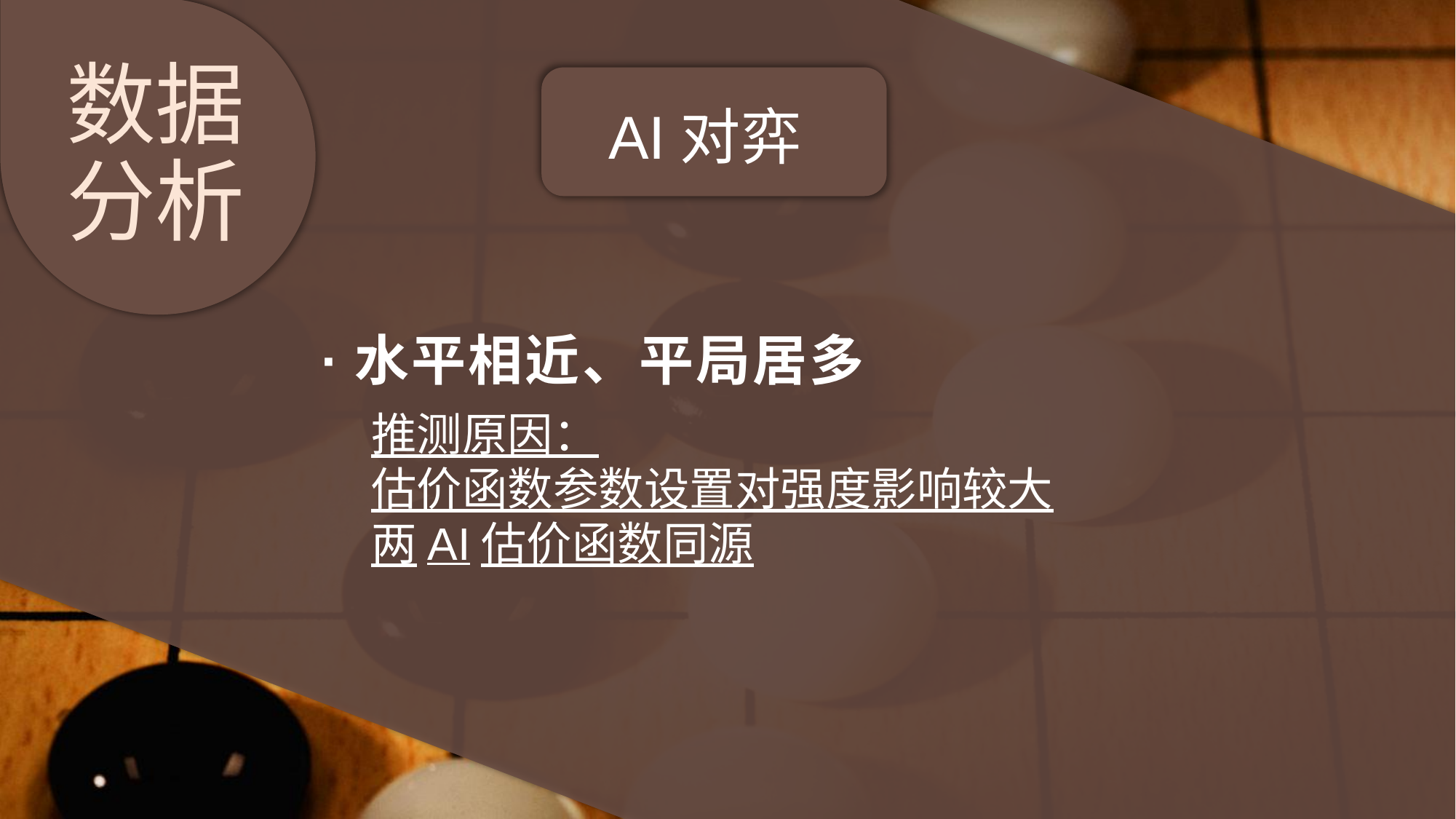

AI对弈

数据分析
·水平相近、平局居多
推测原因：
估价函数参数设置对强度影响较大
两AI估价函数同源